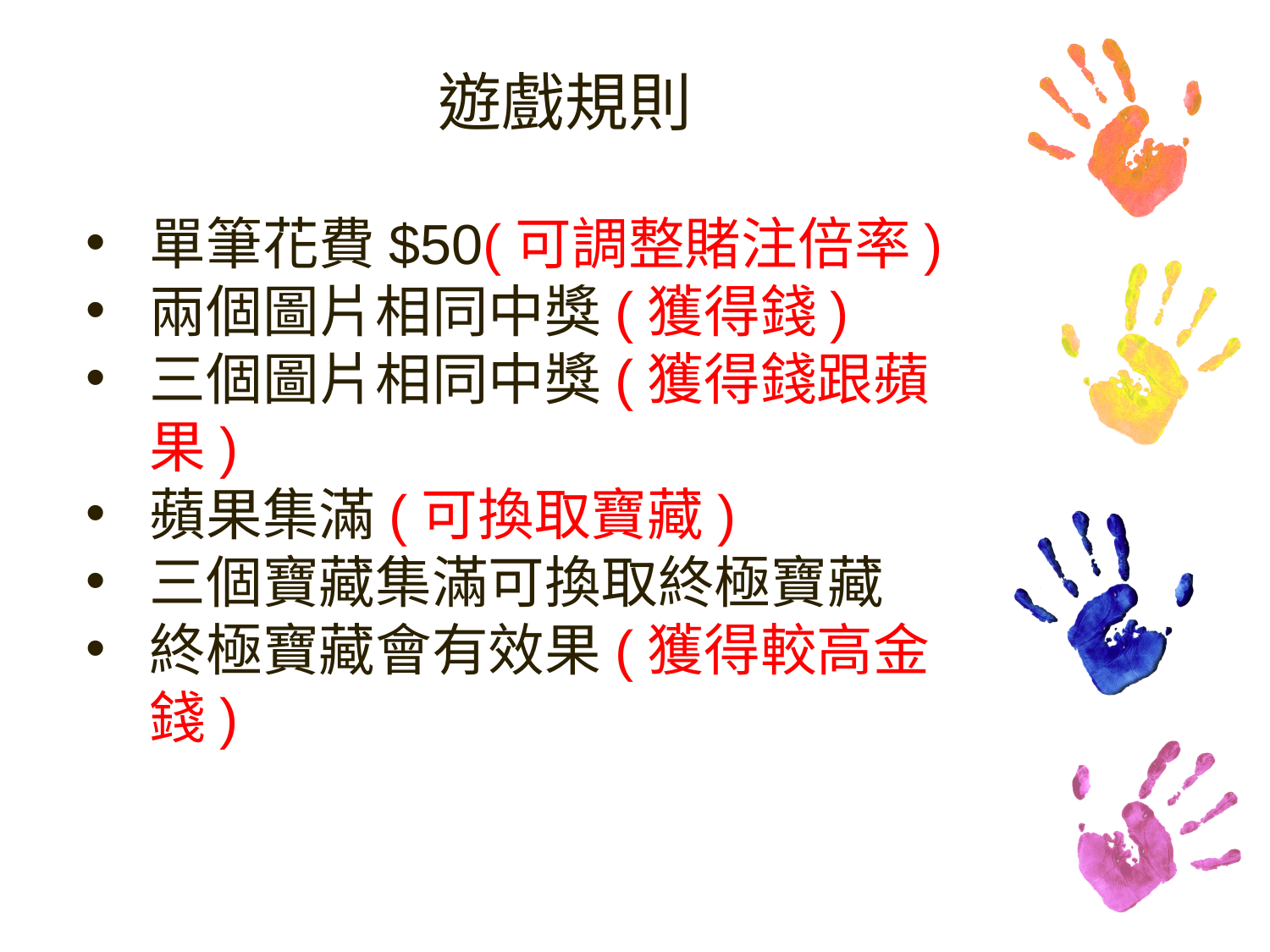

# 遊戲規則

單筆花費$50(可調整賭注倍率)
兩個圖片相同中獎(獲得錢)
三個圖片相同中獎(獲得錢跟蘋果)
蘋果集滿(可換取寶藏)
三個寶藏集滿可換取終極寶藏
終極寶藏會有效果(獲得較高金錢)